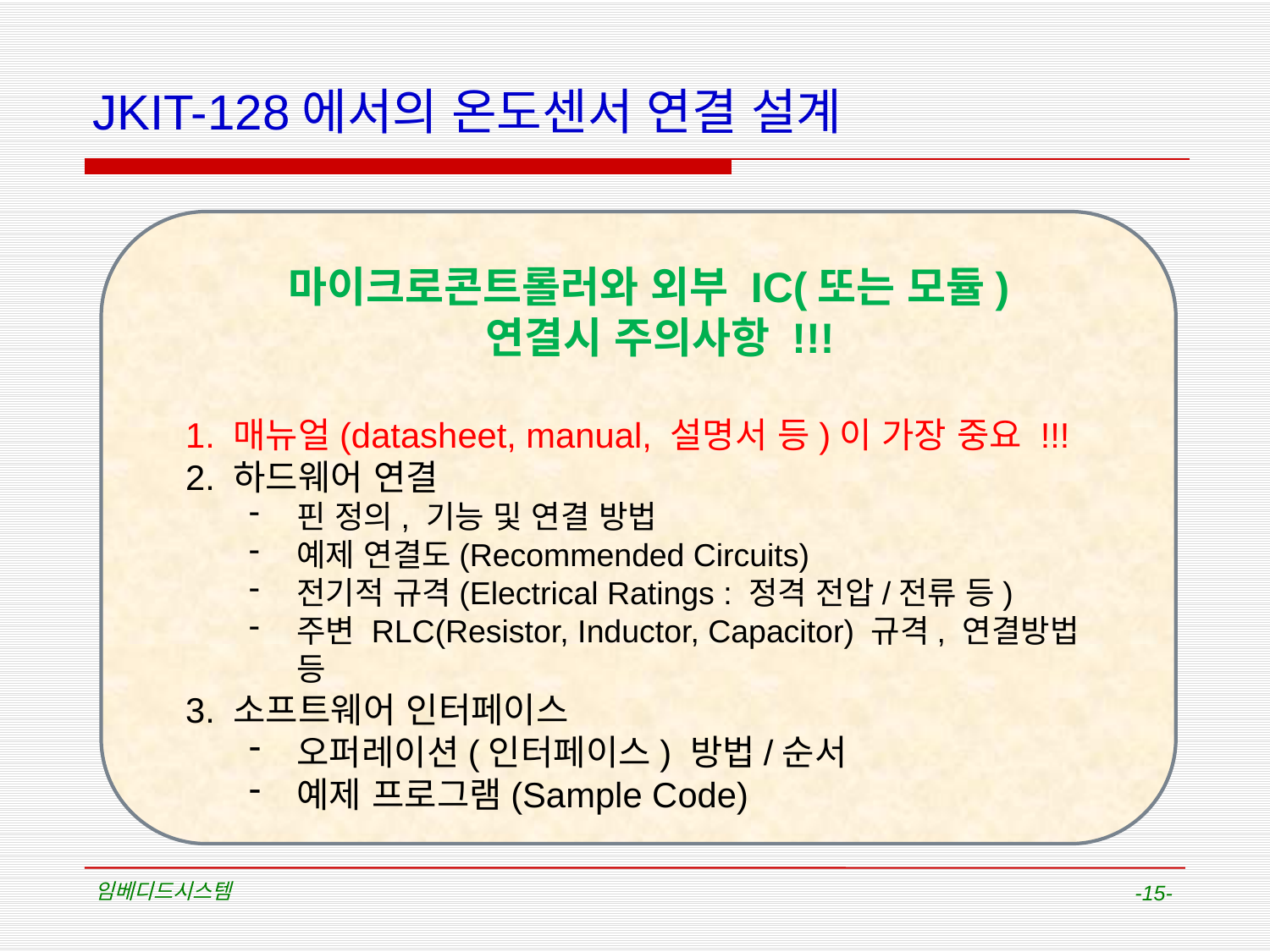

# JKIT-128에서의 온도센서 연결 설계

마이크로콘트롤러와 외부 IC(또는 모듈)
 연결시 주의사항 !!!

매뉴얼(datasheet, manual, 설명서 등)이 가장 중요 !!!
하드웨어 연결
핀 정의, 기능 및 연결 방법
예제 연결도(Recommended Circuits)
전기적 규격(Electrical Ratings : 정격 전압/전류 등)
주변 RLC(Resistor, Inductor, Capacitor) 규격, 연결방법 등
소프트웨어 인터페이스
오퍼레이션(인터페이스) 방법/순서
예제 프로그램(Sample Code)
임베디드시스템
-15-